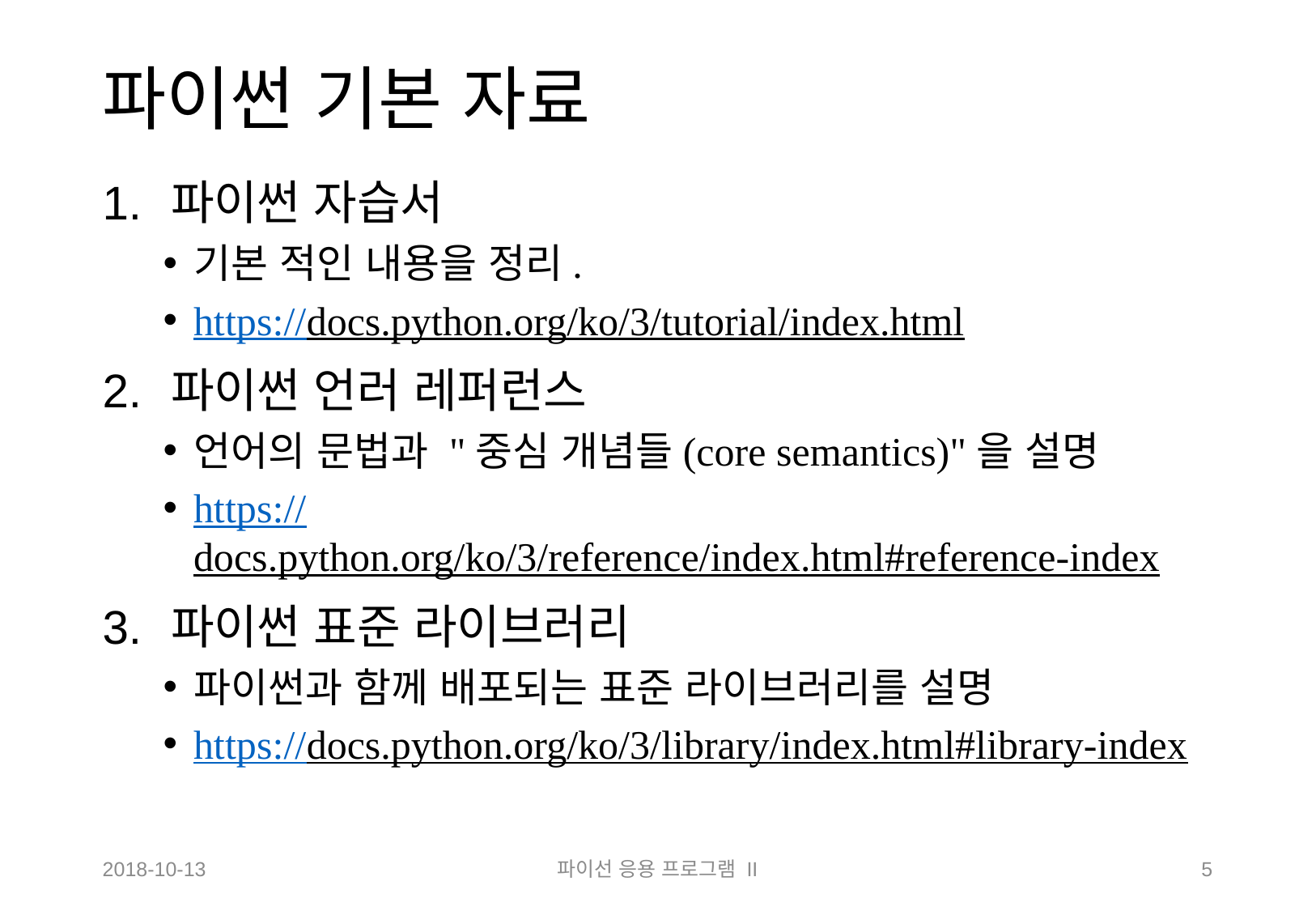

# 파이썬 기본 자료
파이썬 자습서
기본 적인 내용을 정리.
https://docs.python.org/ko/3/tutorial/index.html
파이썬 언러 레퍼런스
언어의 문법과 "중심 개념들(core semantics)"을 설명
https://docs.python.org/ko/3/reference/index.html#reference-index
파이썬 표준 라이브러리
파이썬과 함께 배포되는 표준 라이브러리를 설명
https://docs.python.org/ko/3/library/index.html#library-index
2018-10-13
파이선 응용 프로그램 II
5